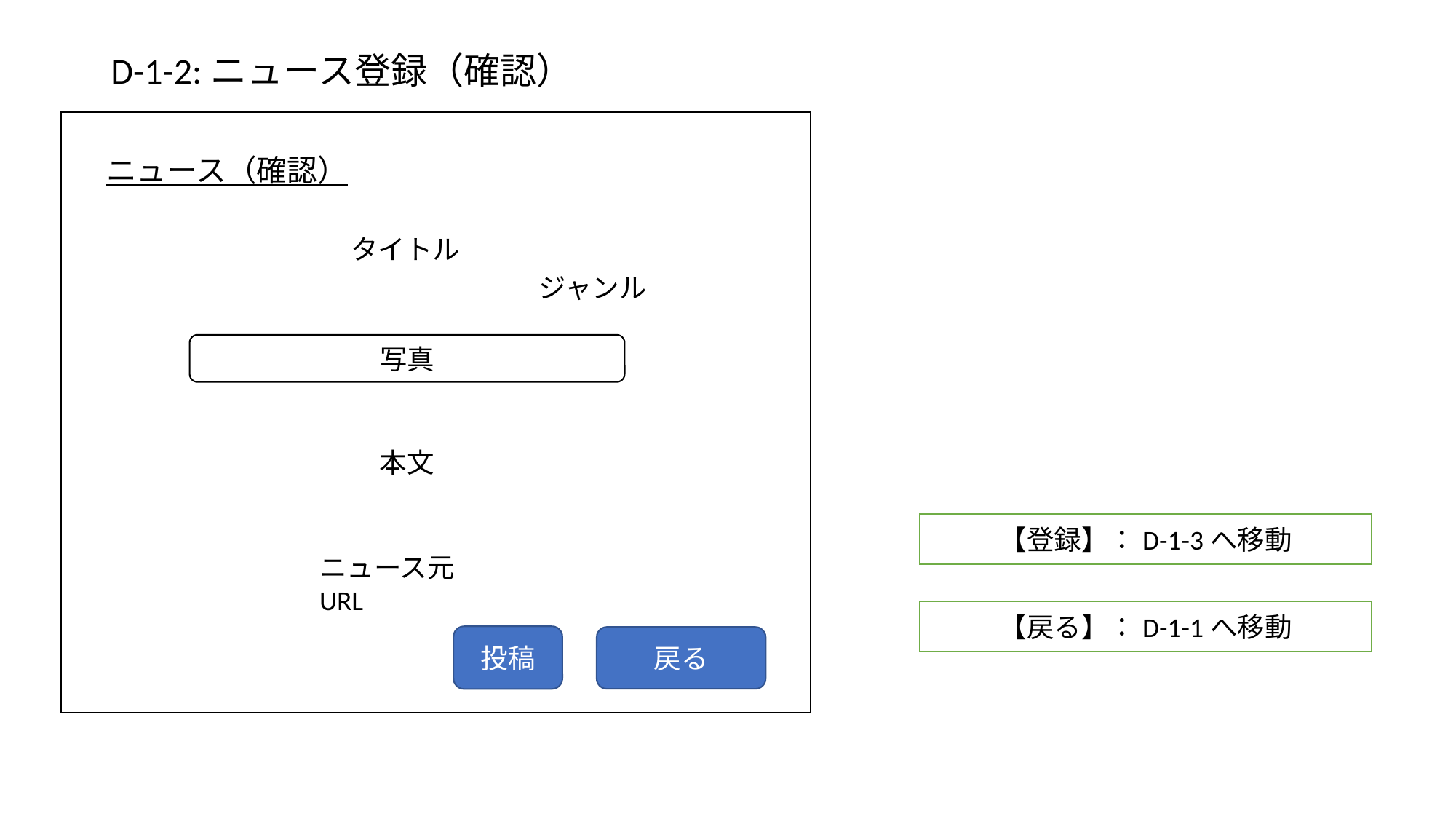

# D-1-2:ニュース登録（確認）

ニュース（確認）
タイトル
ジャンル
写真
本文
【登録】：D-1-3へ移動
ニュース元URL
【戻る】：D-1-1へ移動
投稿
戻る